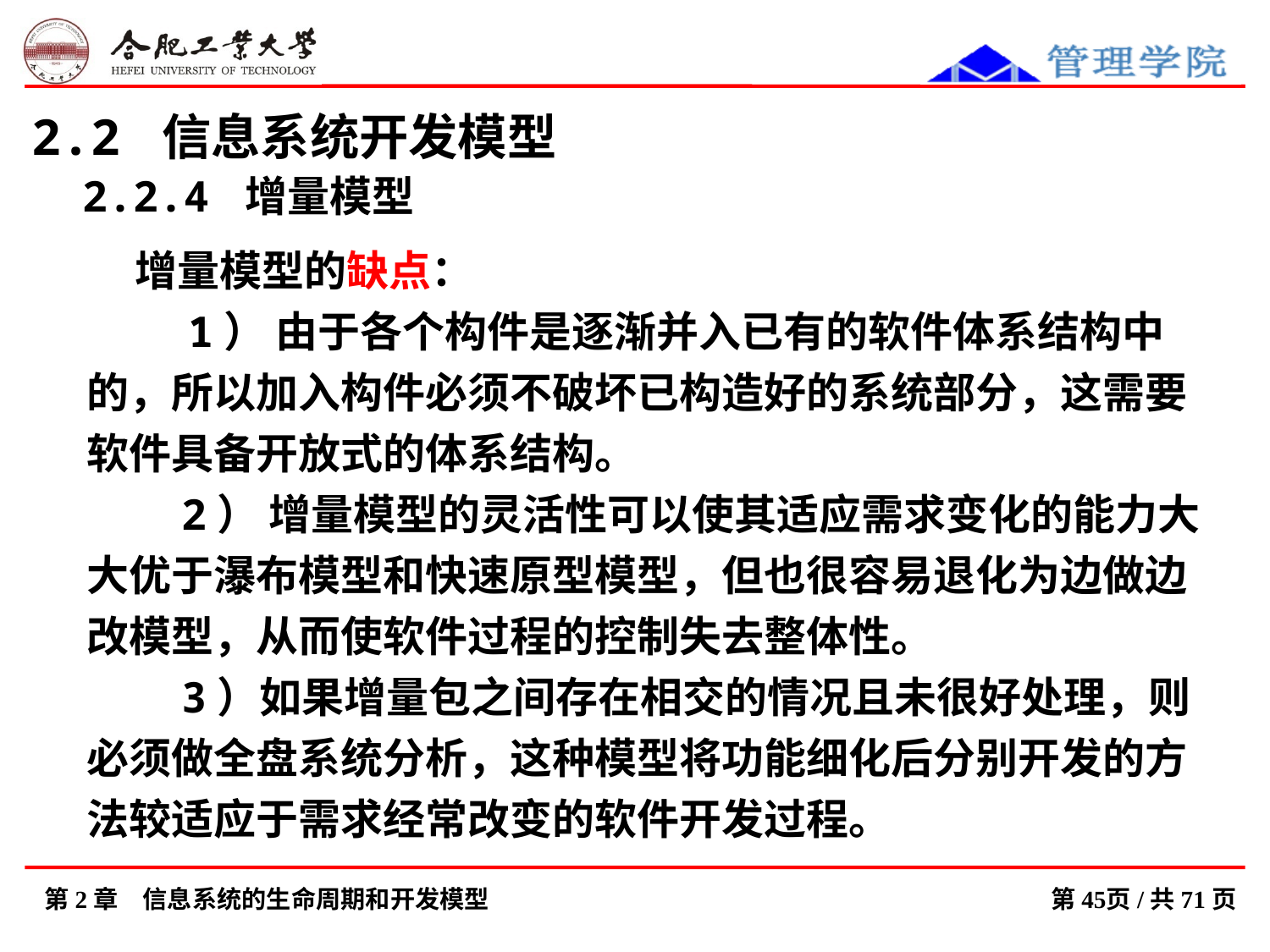

2.2 信息系统开发模型
  2.2.4 增量模型
    增量模型的缺点：
    1） 由于各个构件是逐渐并入已有的软件体系结构中的，所以加入构件必须不破坏已构造好的系统部分，这需要软件具备开放式的体系结构。
　　2） 增量模型的灵活性可以使其适应需求变化的能力大大优于瀑布模型和快速原型模型，但也很容易退化为边做边改模型，从而使软件过程的控制失去整体性。
　　3）如果增量包之间存在相交的情况且未很好处理，则必须做全盘系统分析，这种模型将功能细化后分别开发的方法较适应于需求经常改变的软件开发过程。
第2章　信息系统的生命周期和开发模型